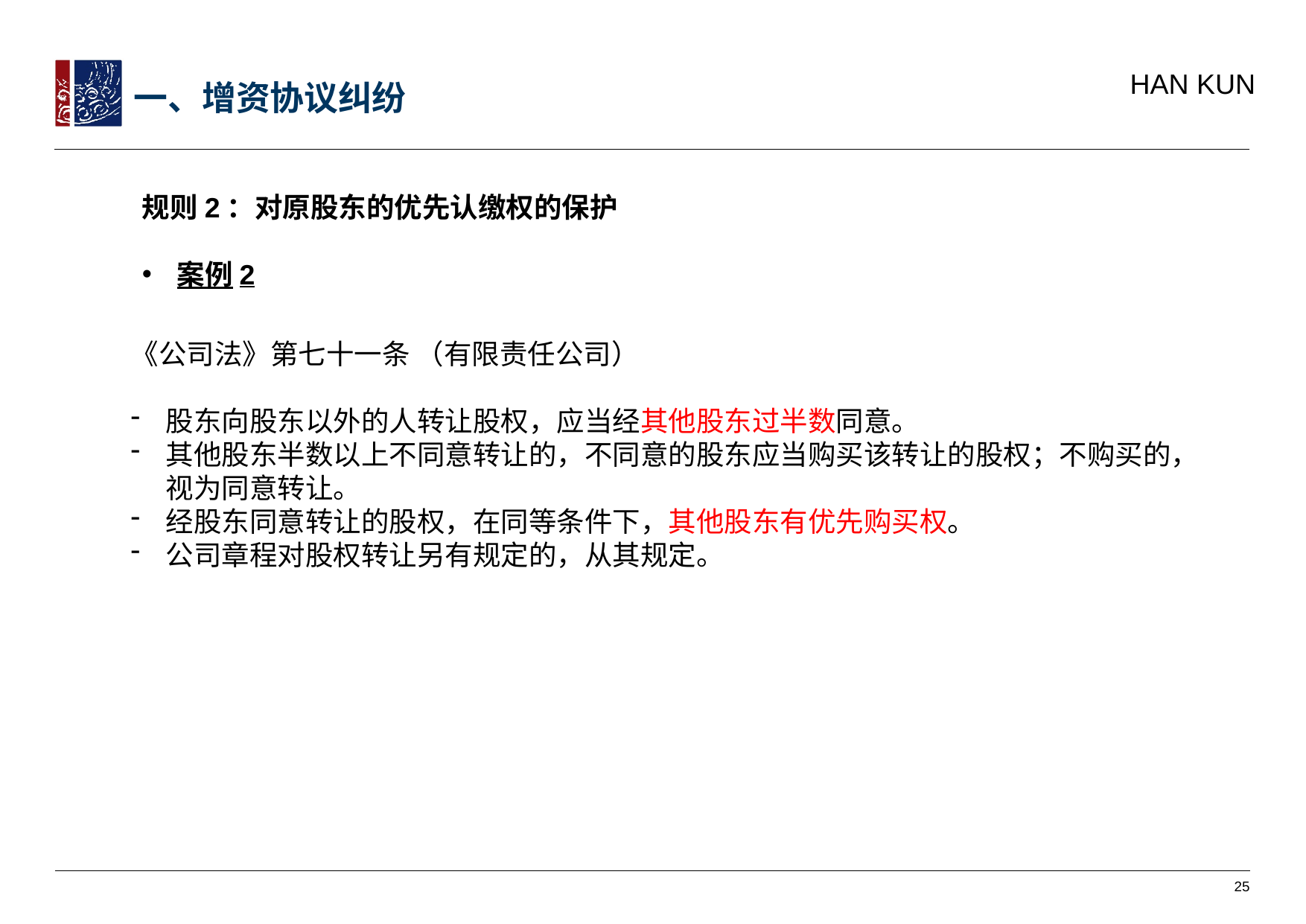

一、增资协议纠纷
规则2：对原股东的优先认缴权的保护

案例2

《公司法》第七十一条 （有限责任公司）

股东向股东以外的人转让股权，应当经其他股东过半数同意。
其他股东半数以上不同意转让的，不同意的股东应当购买该转让的股权；不购买的，视为同意转让。
经股东同意转让的股权，在同等条件下，其他股东有优先购买权。
公司章程对股权转让另有规定的，从其规定。